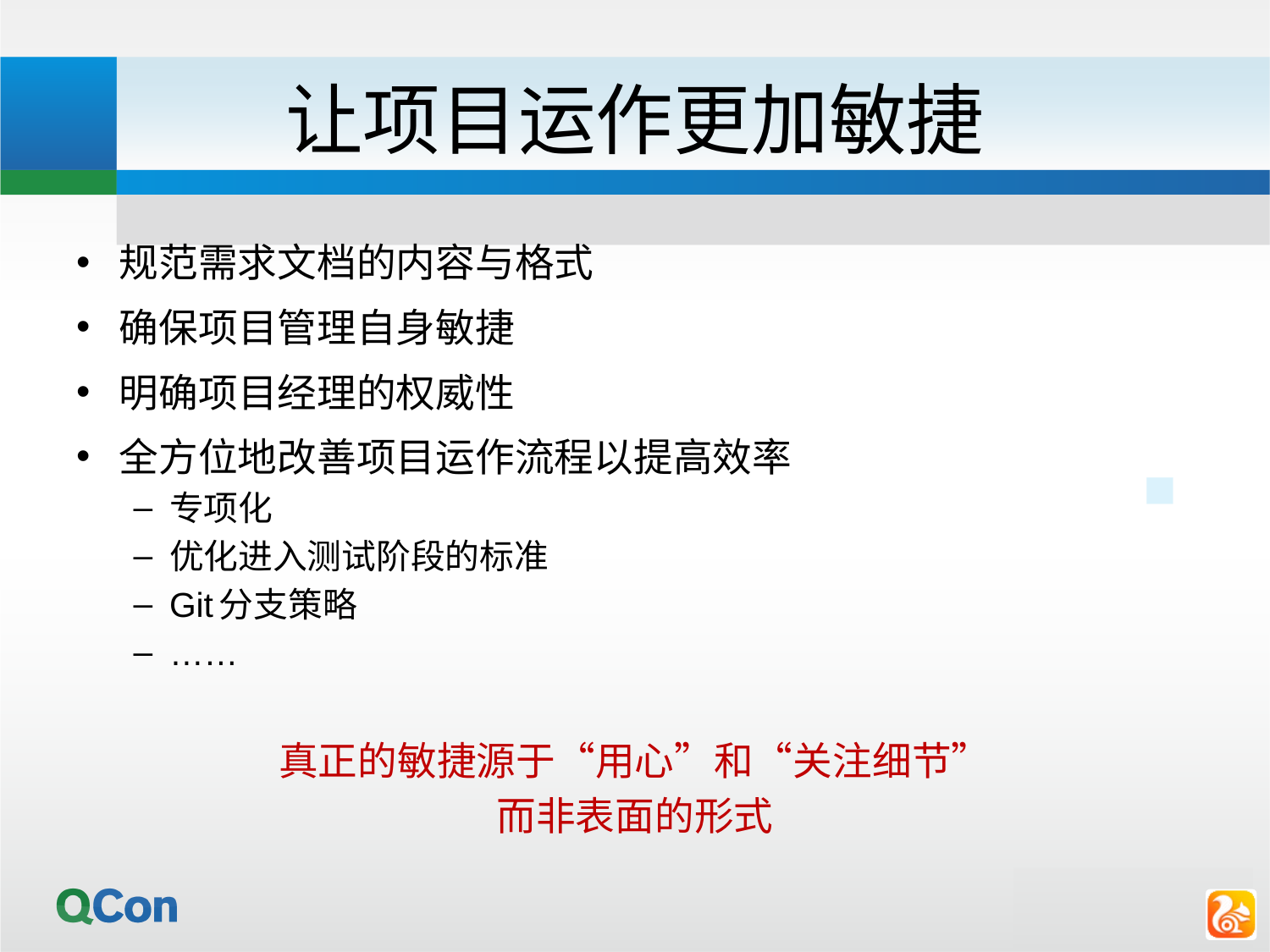

# 让项目运作更加敏捷
规范需求文档的内容与格式
确保项目管理自身敏捷
明确项目经理的权威性
全方位地改善项目运作流程以提高效率
专项化
优化进入测试阶段的标准
Git分支策略
……

真正的敏捷源于“用心”和“关注细节”
而非表面的形式